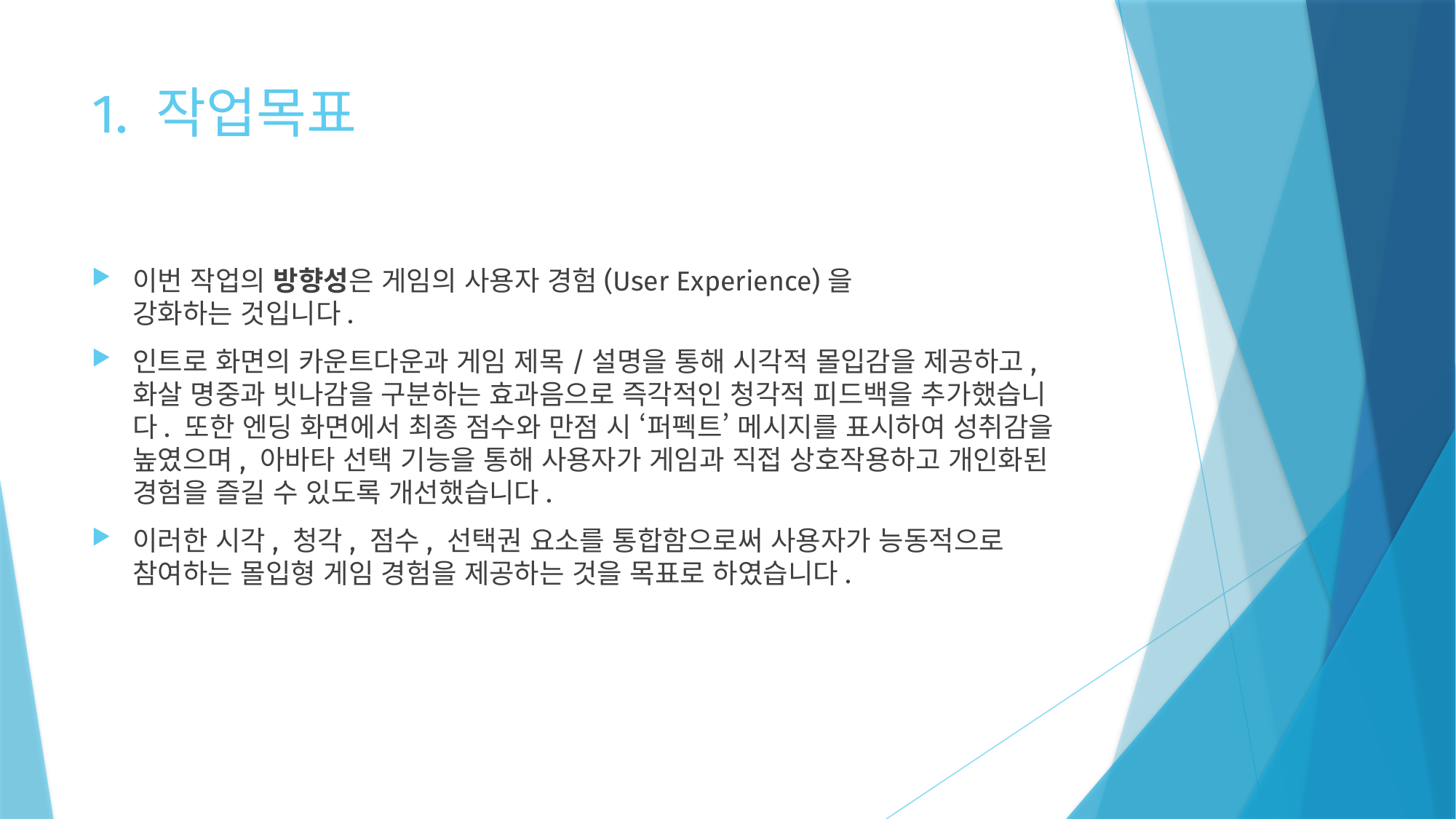

# 1. 작업목표
이번 작업의 방향성은 게임의 사용자 경험(User Experience)을
강화하는 것입니다.
인트로 화면의 카운트다운과 게임 제목/설명을 통해 시각적 몰입감을 제공하고, 화살 명중과 빗나감을 구분하는 효과음으로 즉각적인 청각적 피드백을 추가했습니다. 또한 엔딩 화면에서 최종 점수와 만점 시 ‘퍼펙트’ 메시지를 표시하여 성취감을 높였으며, 아바타 선택 기능을 통해 사용자가 게임과 직접 상호작용하고 개인화된 경험을 즐길 수 있도록 개선했습니다.
이러한 시각, 청각, 점수, 선택권 요소를 통합함으로써 사용자가 능동적으로 참여하는 몰입형 게임 경험을 제공하는 것을 목표로 하였습니다.